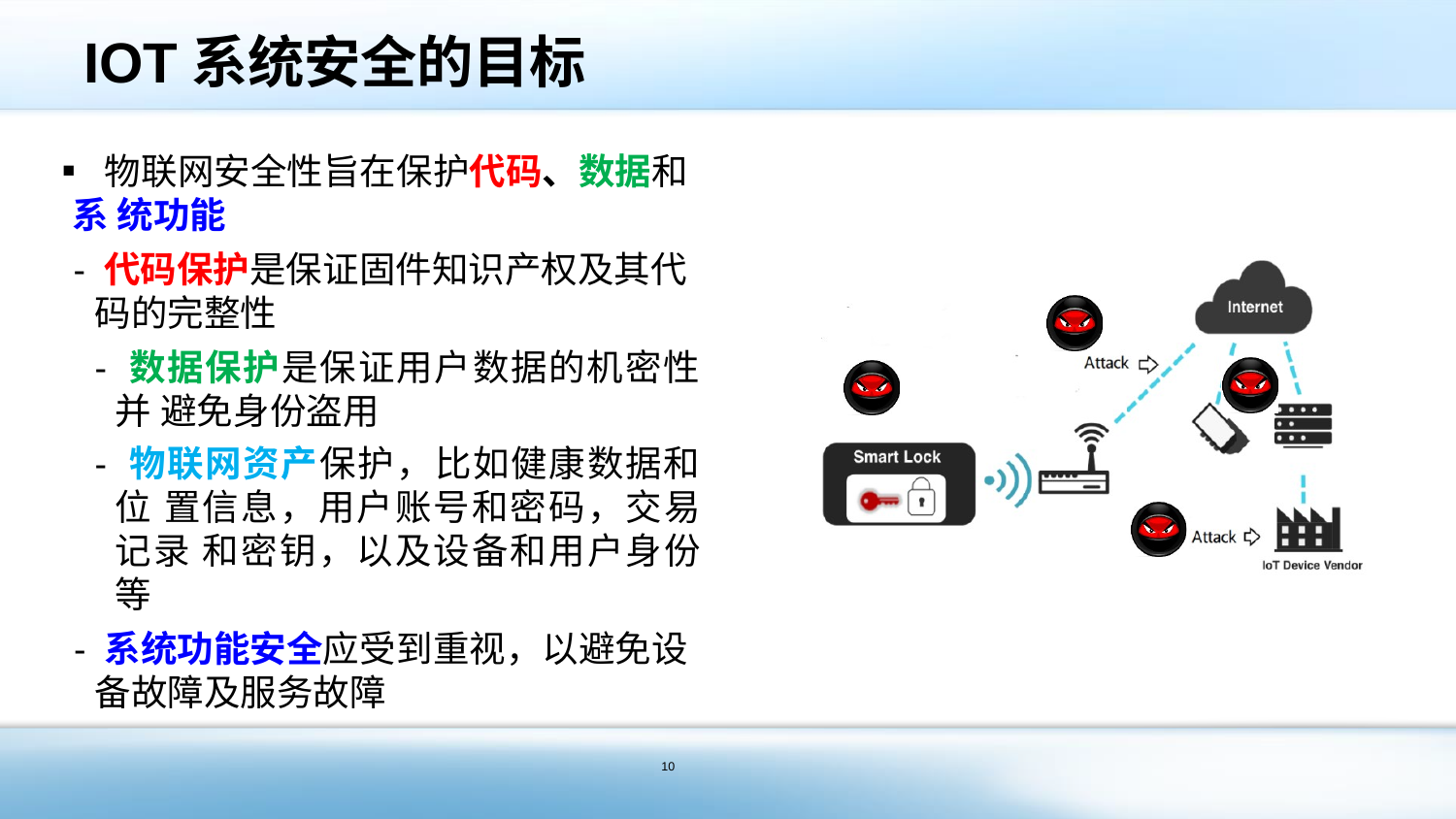

# IOT系统安全的目标
▪物联网安全性旨在保护代码、数据和系 统功能
- 代码保护是保证固件知识产权及其代
码的完整性
- 数据保护是保证用户数据的机密性并 避免身份盗用
- 物联网资产保护，比如健康数据和位 置信息，用户账号和密码，交易记录 和密钥，以及设备和用户身份等
- 系统功能安全应受到重视，以避免设
备故障及服务故障

10